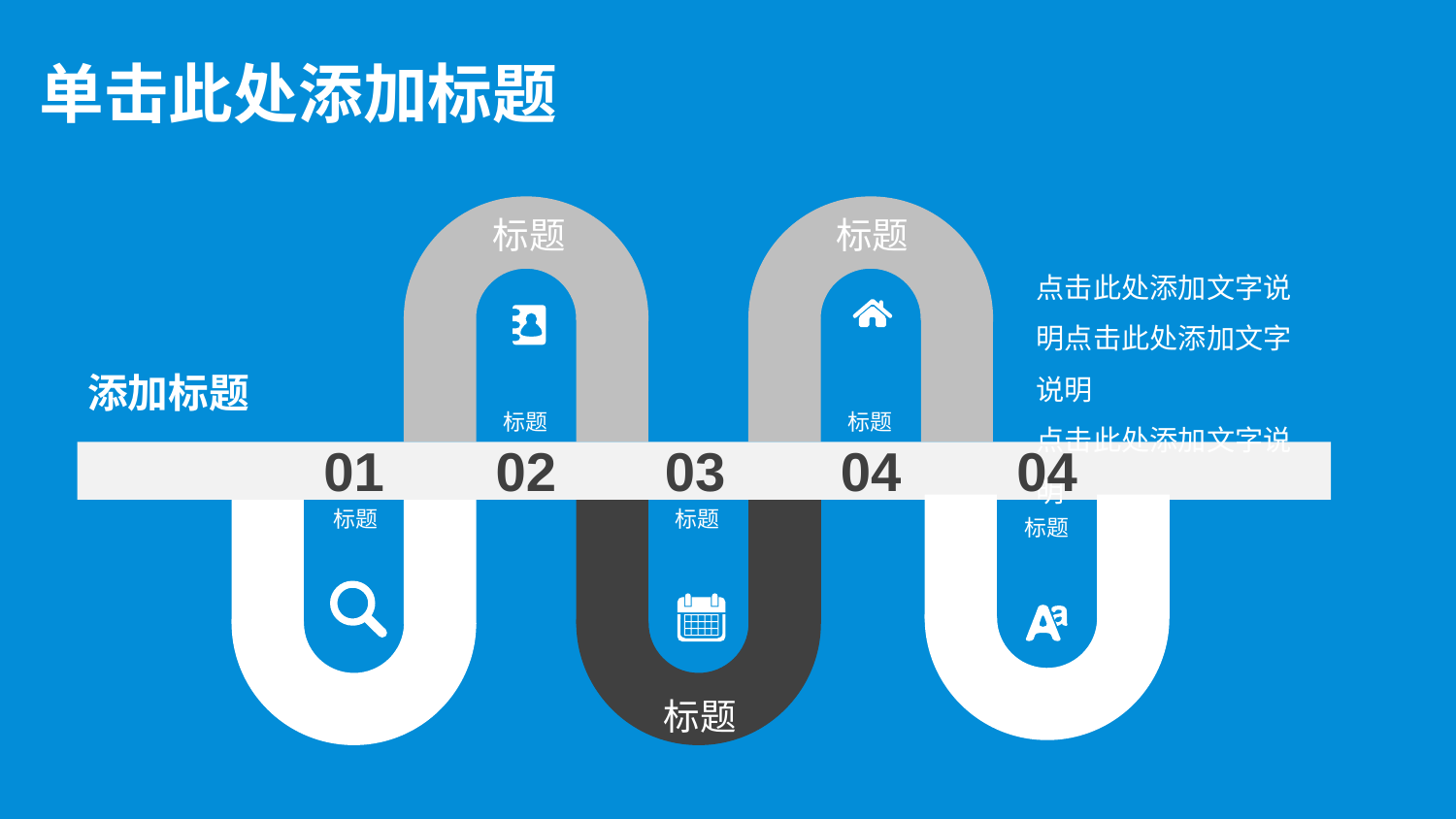

单击此处添加标题

标题
标题
点击此处添加文字说明点击此处添加文字说明
点击此处添加文字说明

添加标题
标题
标题
01
02
03
04
04

标题

标题
标题

Text
标题